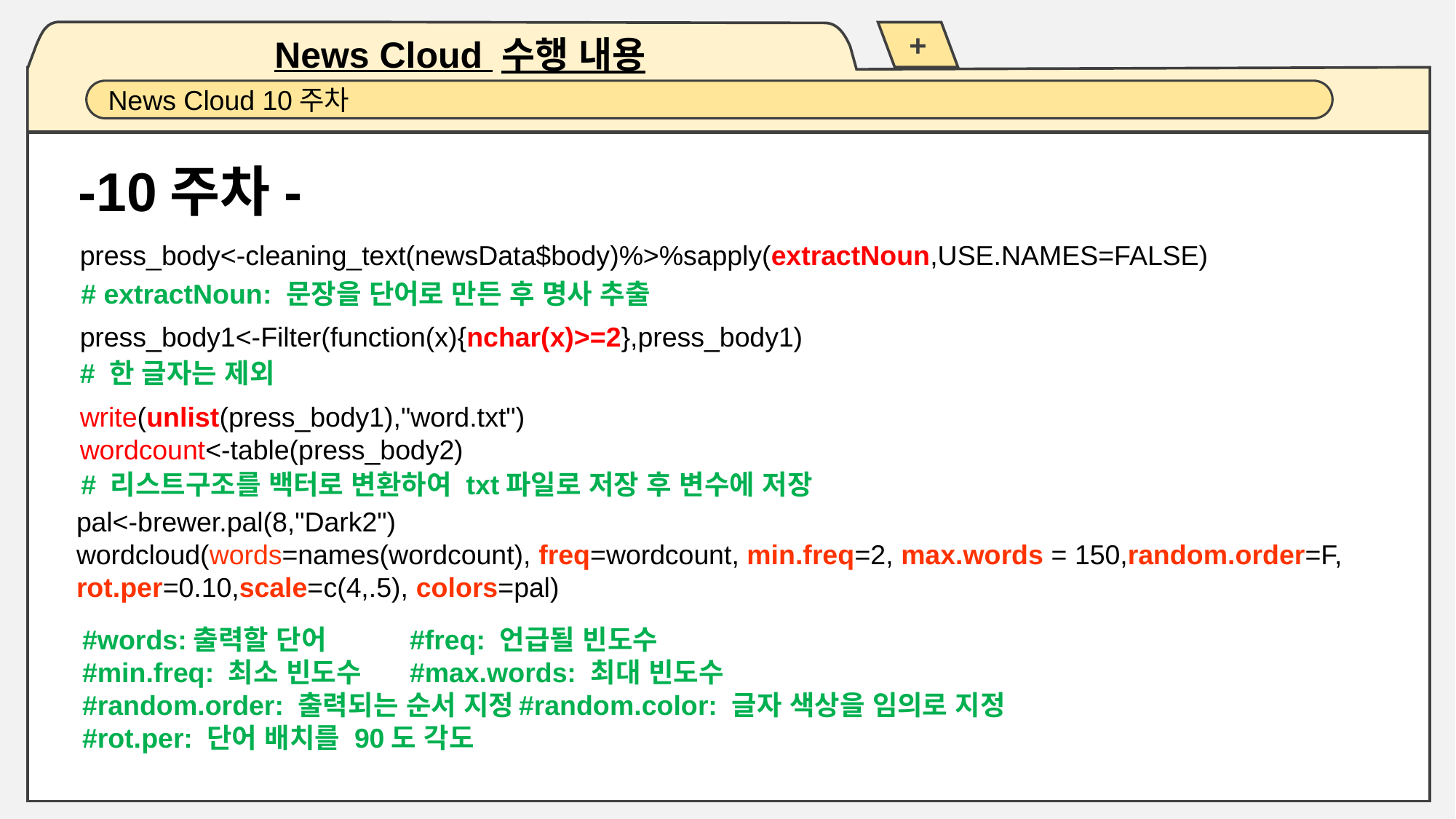

+
News Cloud 수행 내용
News Cloud 10주차

-10주차-

press_body<-cleaning_text(newsData$body)%>%sapply(extractNoun,USE.NAMES=FALSE)
# extractNoun: 문장을 단어로 만든 후 명사 추출
press_body1<-Filter(function(x){nchar(x)>=2},press_body1)
# 한 글자는 제외
write(unlist(press_body1),"word.txt")
wordcount<-table(press_body2)
# 리스트구조를 백터로 변환하여 txt파일로 저장 후 변수에 저장
pal<-brewer.pal(8,"Dark2")
wordcloud(words=names(wordcount), freq=wordcount, min.freq=2, max.words = 150,random.order=F, rot.per=0.10,scale=c(4,.5), colors=pal)
#words:출력할 단어	#freq: 언급될 빈도수
#min.freq: 최소 빈도수	#max.words: 최대 빈도수
#random.order: 출력되는 순서 지정	#random.color: 글자 색상을 임의로 지정
#rot.per: 단어 배치를 90도 각도